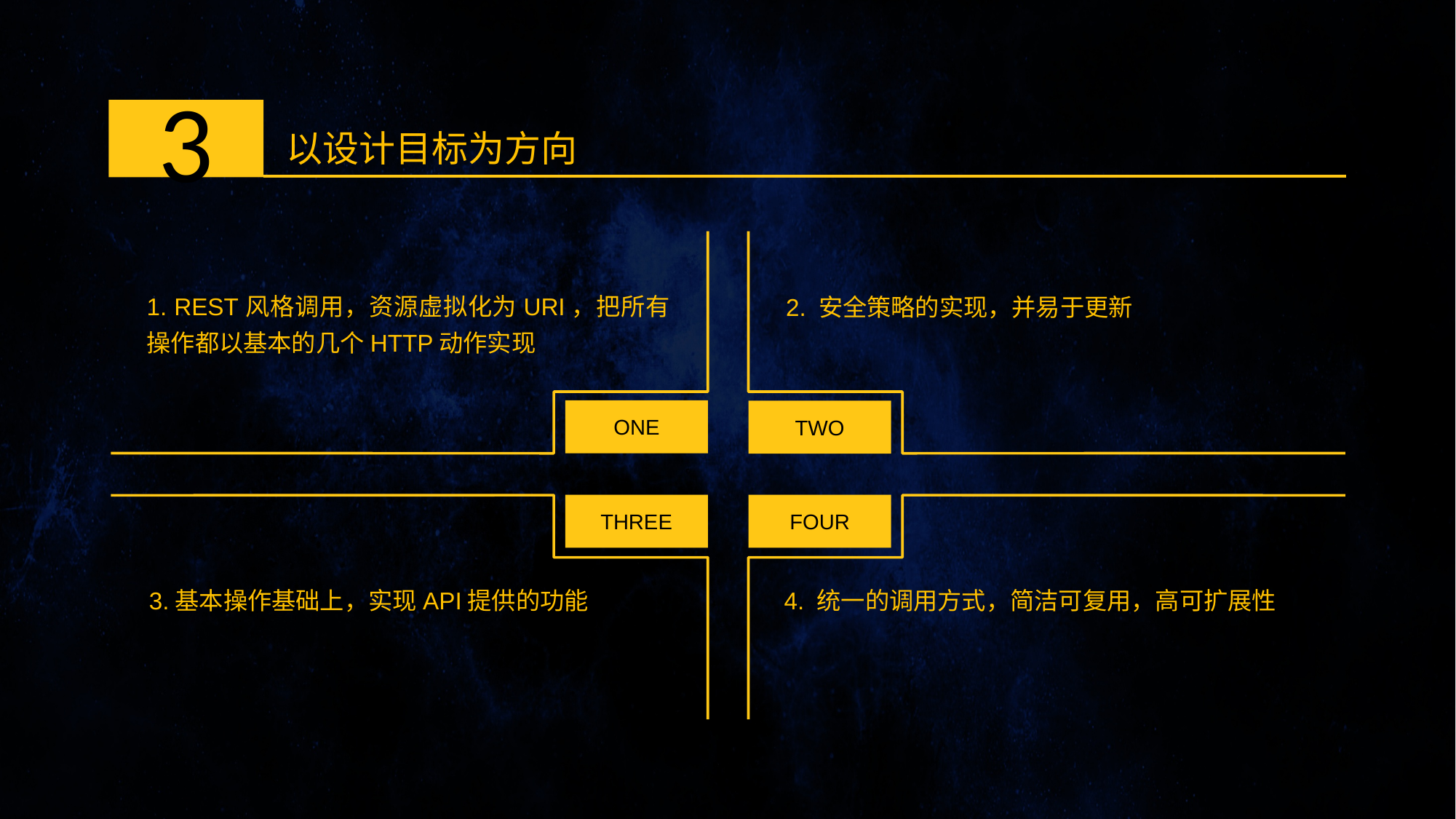

3
以设计目标为方向

1. REST风格调用，资源虚拟化为URI，把所有操作都以基本的几个HTTP动作实现
2. 安全策略的实现，并易于更新
ONE
TWO
THREE
FOUR

3.基本操作基础上，实现API提供的功能
4. 统一的调用方式，简洁可复用，高可扩展性